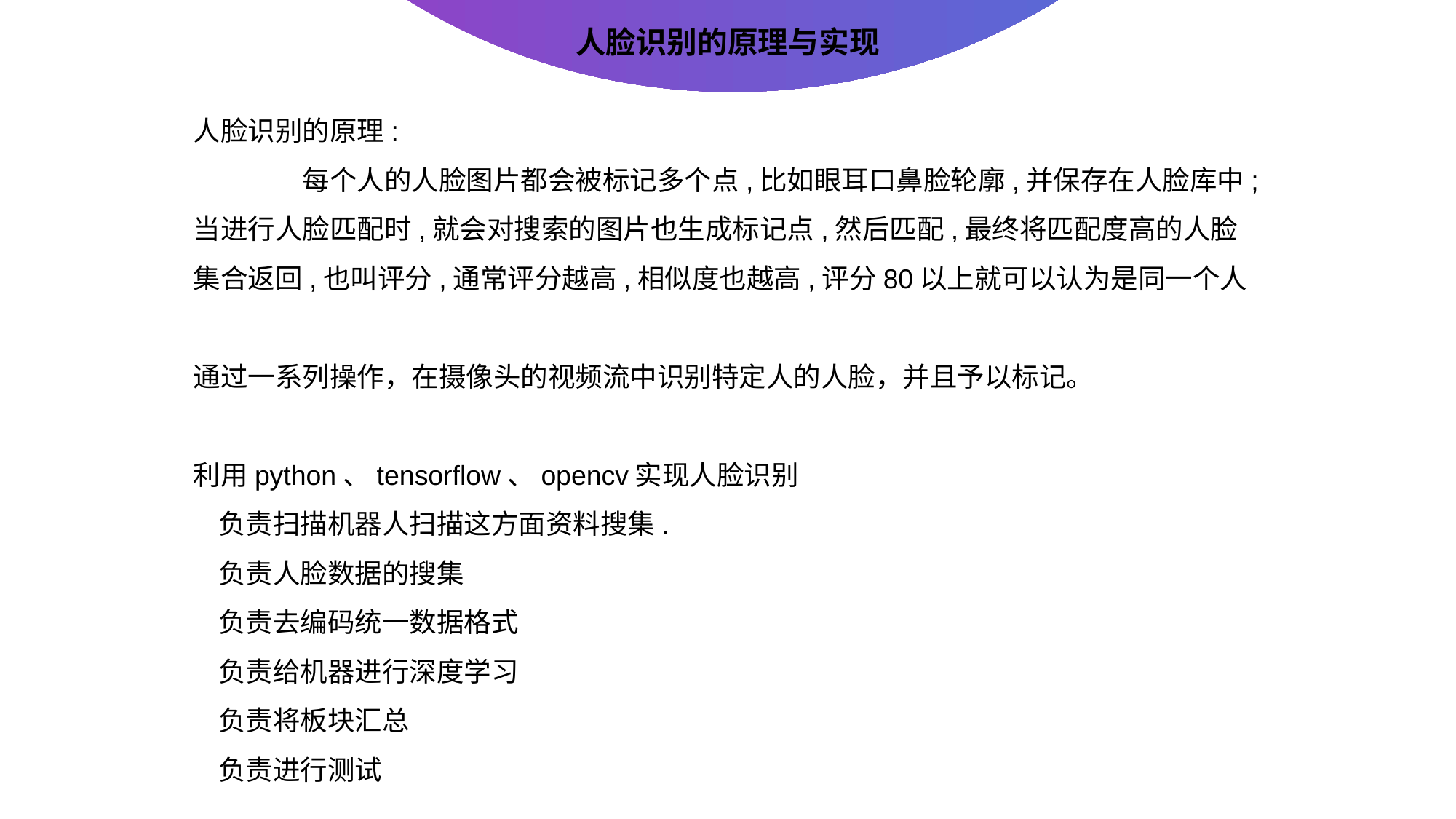

人脸识别的原理与实现

人脸识别的原理:
	每个人的人脸图片都会被标记多个点,比如眼耳口鼻脸轮廓,并保存在人脸库中;当进行人脸匹配时,就会对搜索的图片也生成标记点,然后匹配,最终将匹配度高的人脸集合返回,也叫评分,通常评分越高,相似度也越高,评分80以上就可以认为是同一个人

通过一系列操作，在摄像头的视频流中识别特定人的人脸，并且予以标记。

利用python、tensorflow、opencv实现人脸识别
   负责扫描机器人扫描这方面资料搜集.
   负责人脸数据的搜集
   负责去编码统一数据格式
   负责给机器进行深度学习
   负责将板块汇总
   负责进行测试